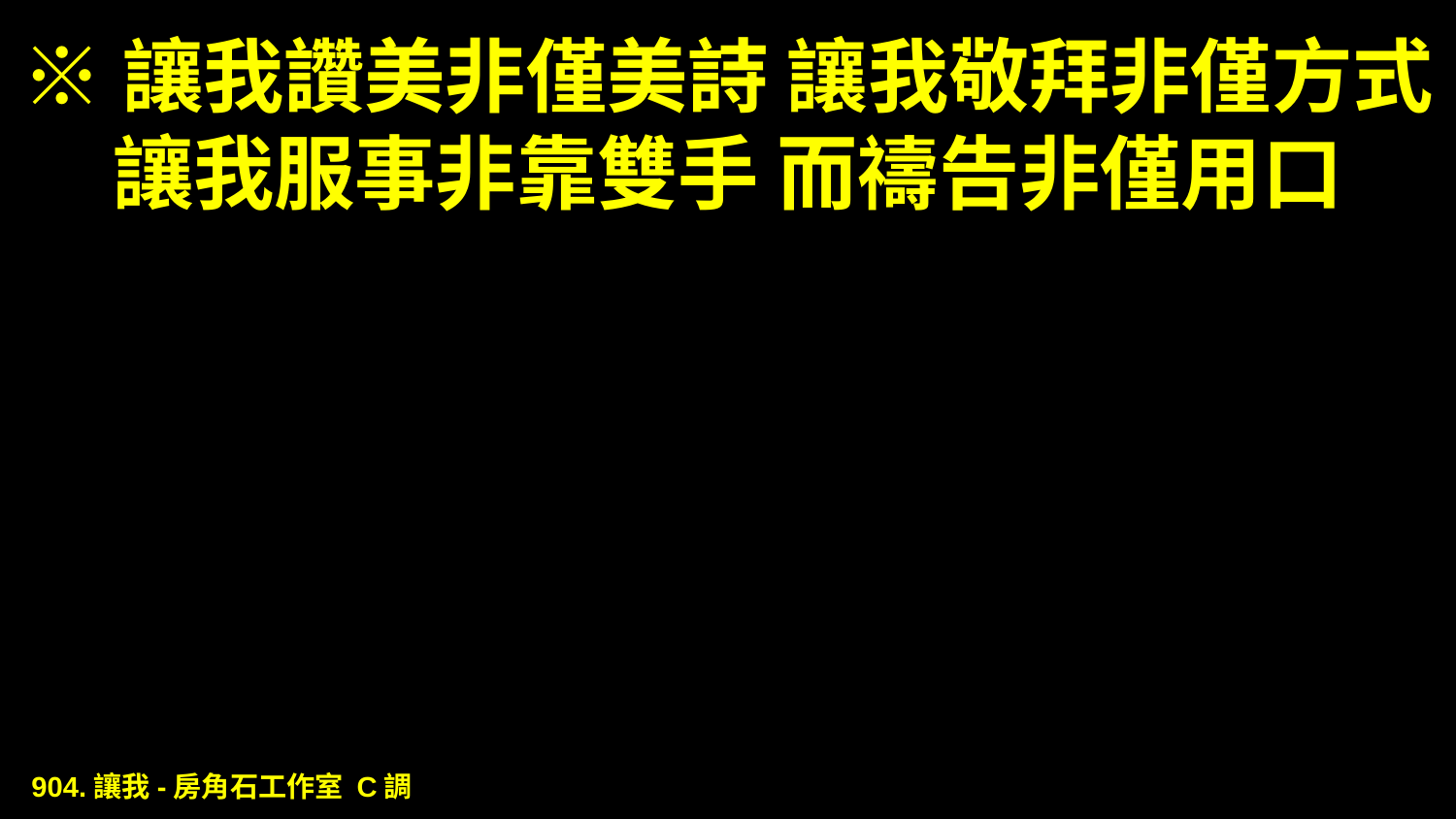

# ※讓我讚美非僅美詩 讓我敬拜非僅方式 讓我服事非靠雙手 而禱告非僅用口
904.讓我-房角石工作室 C調